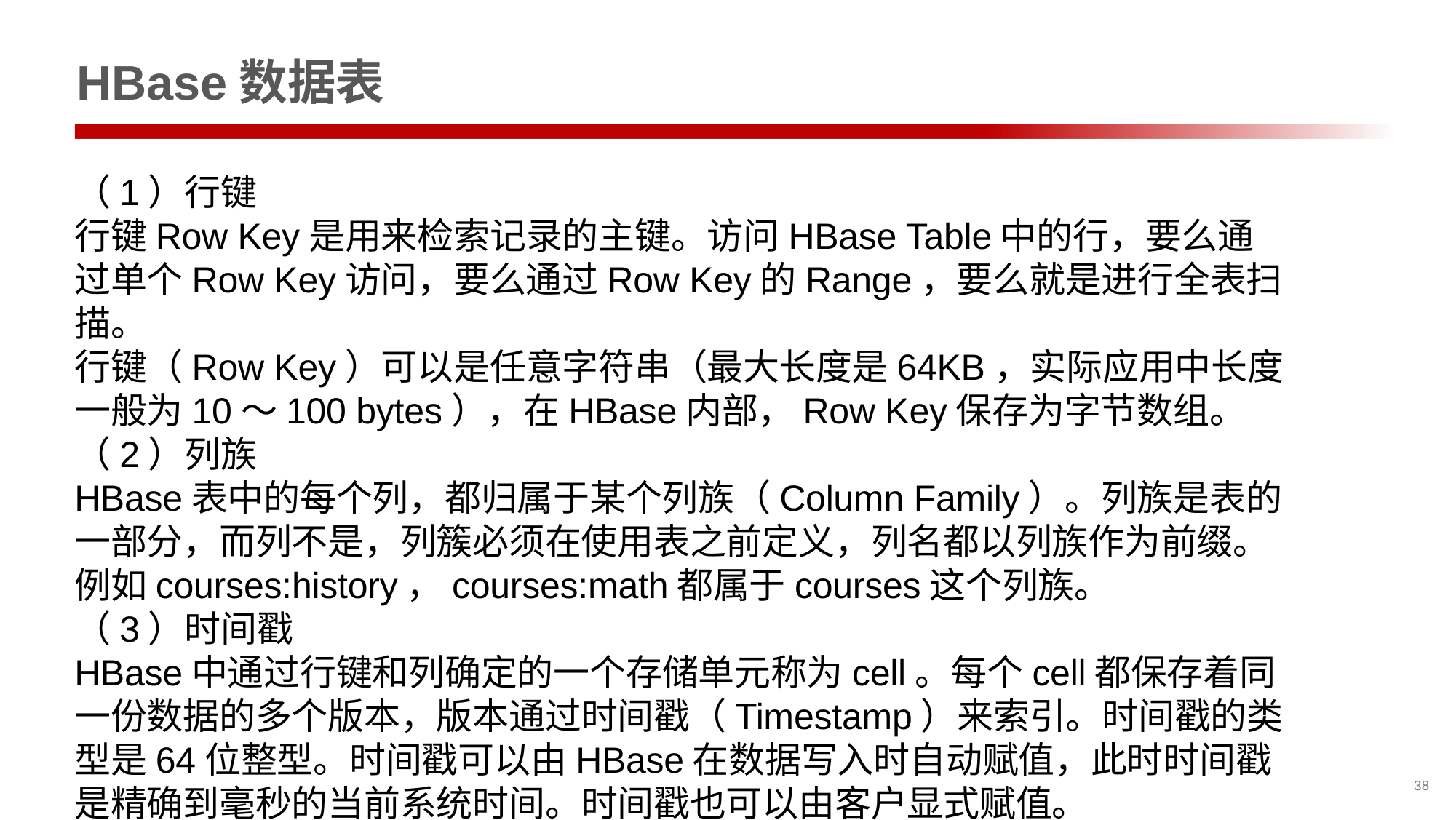

# HBase数据表

（1）行键
行键Row Key是用来检索记录的主键。访问HBase Table中的行，要么通过单个Row Key访问，要么通过Row Key的Range，要么就是进行全表扫描。
行键（Row Key）可以是任意字符串（最大长度是64KB，实际应用中长度一般为10～100 bytes），在HBase内部，Row Key保存为字节数组。
（2）列族
HBase表中的每个列，都归属于某个列族（Column Family）。列族是表的一部分，而列不是，列簇必须在使用表之前定义，列名都以列族作为前缀。例如courses:history，courses:math都属于courses这个列族。
（3）时间戳
HBase中通过行键和列确定的一个存储单元称为cell。每个cell都保存着同一份数据的多个版本，版本通过时间戳（Timestamp）来索引。时间戳的类型是64位整型。时间戳可以由HBase在数据写入时自动赋值，此时时间戳是精确到毫秒的当前系统时间。时间戳也可以由客户显式赋值。
38